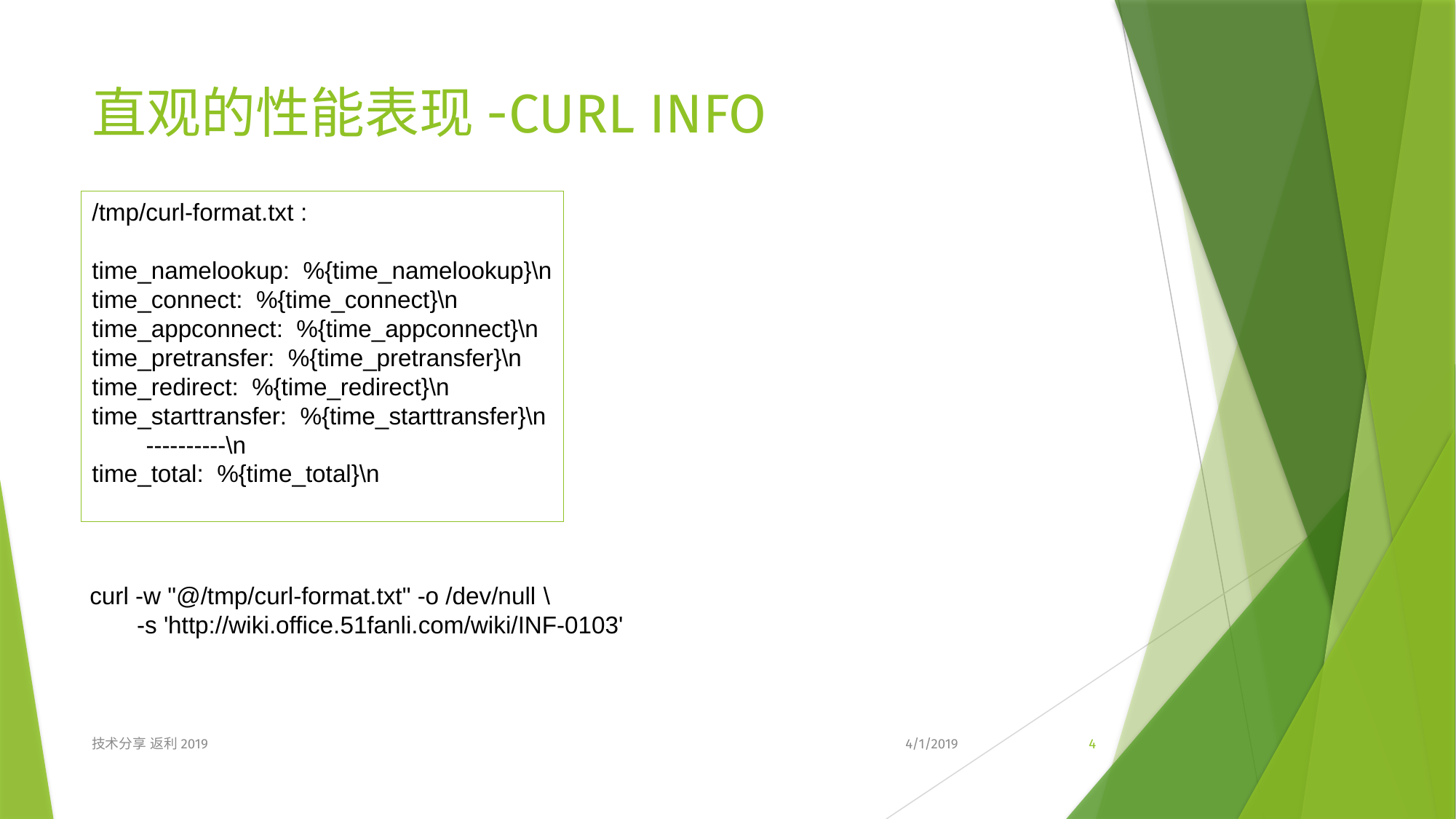

# 直观的性能表现-CURL INFO
/tmp/curl-format.txt :

time_namelookup:  %{time_namelookup}\n
time_connect:  %{time_connect}\n
time_appconnect:  %{time_appconnect}\n
time_pretransfer:  %{time_pretransfer}\n
time_redirect:  %{time_redirect}\n
time_starttransfer:  %{time_starttransfer}\n
        ----------\n
time_total:  %{time_total}\n

curl -w "@/tmp/curl-format.txt" -o /dev/null \
       -s 'http://wiki.office.51fanli.com/wiki/INF-0103'
技术分享 返利2019
4/1/2019
4